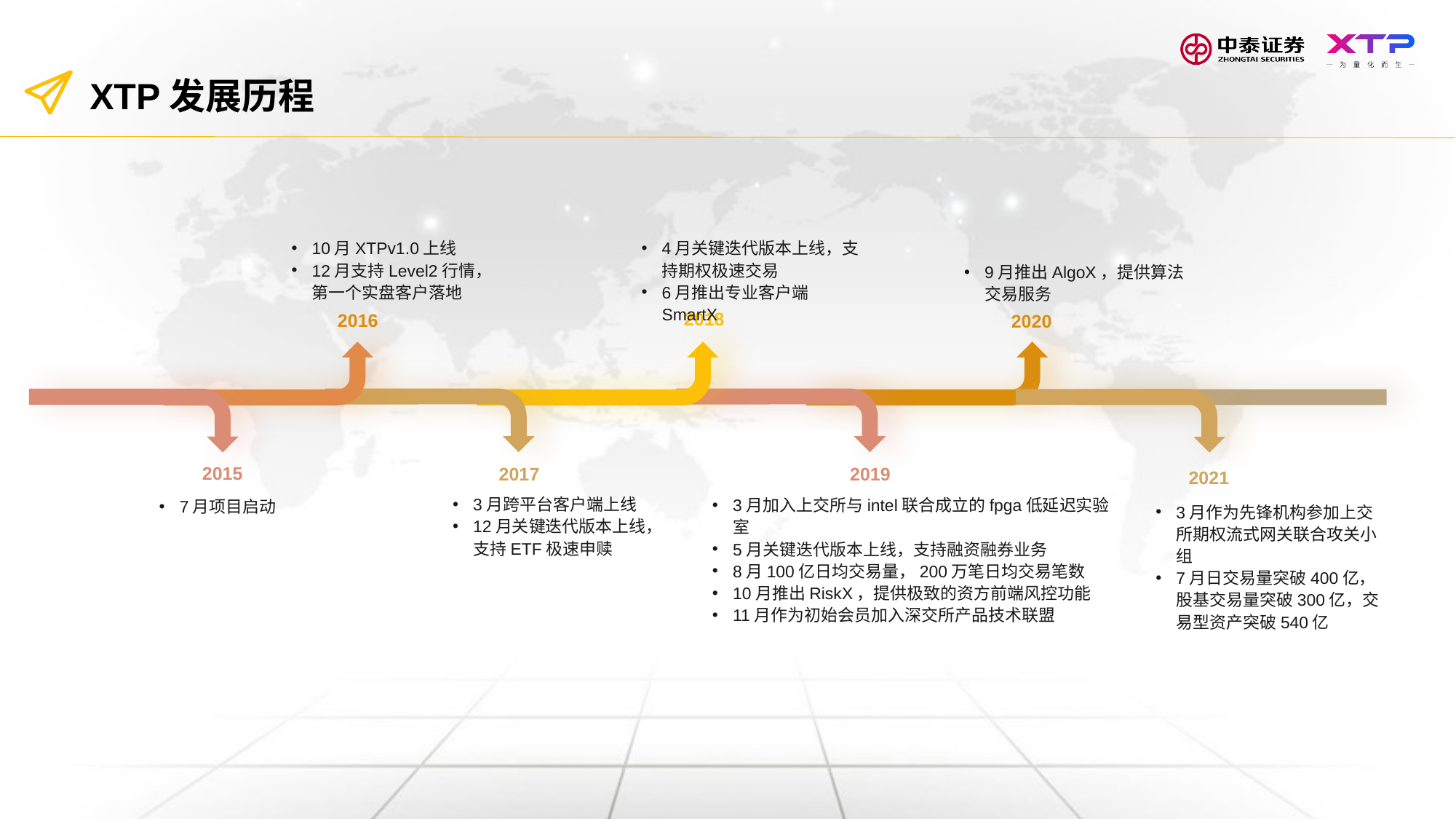

# XTP发展历程

10月XTPv1.0上线
12月支持Level2行情，第一个实盘客户落地
4月关键迭代版本上线，支持期权极速交易
6月推出专业客户端SmartX

9月推出AlgoX，提供算法交易服务

2018
2016
2020
2017
2019

2015
2021
7月项目启动
3月跨平台客户端上线
12月关键迭代版本上线，支持ETF极速申赎

3月加入上交所与intel联合成立的fpga低延迟实验室
5月关键迭代版本上线，支持融资融券业务
8月100亿日均交易量，200万笔日均交易笔数
10月推出RiskX，提供极致的资方前端风控功能
11月作为初始会员加入深交所产品技术联盟
3月作为先锋机构参加上交所期权流式网关联合攻关小组
7月日交易量突破400亿，股基交易量突破300亿，交易型资产突破540亿